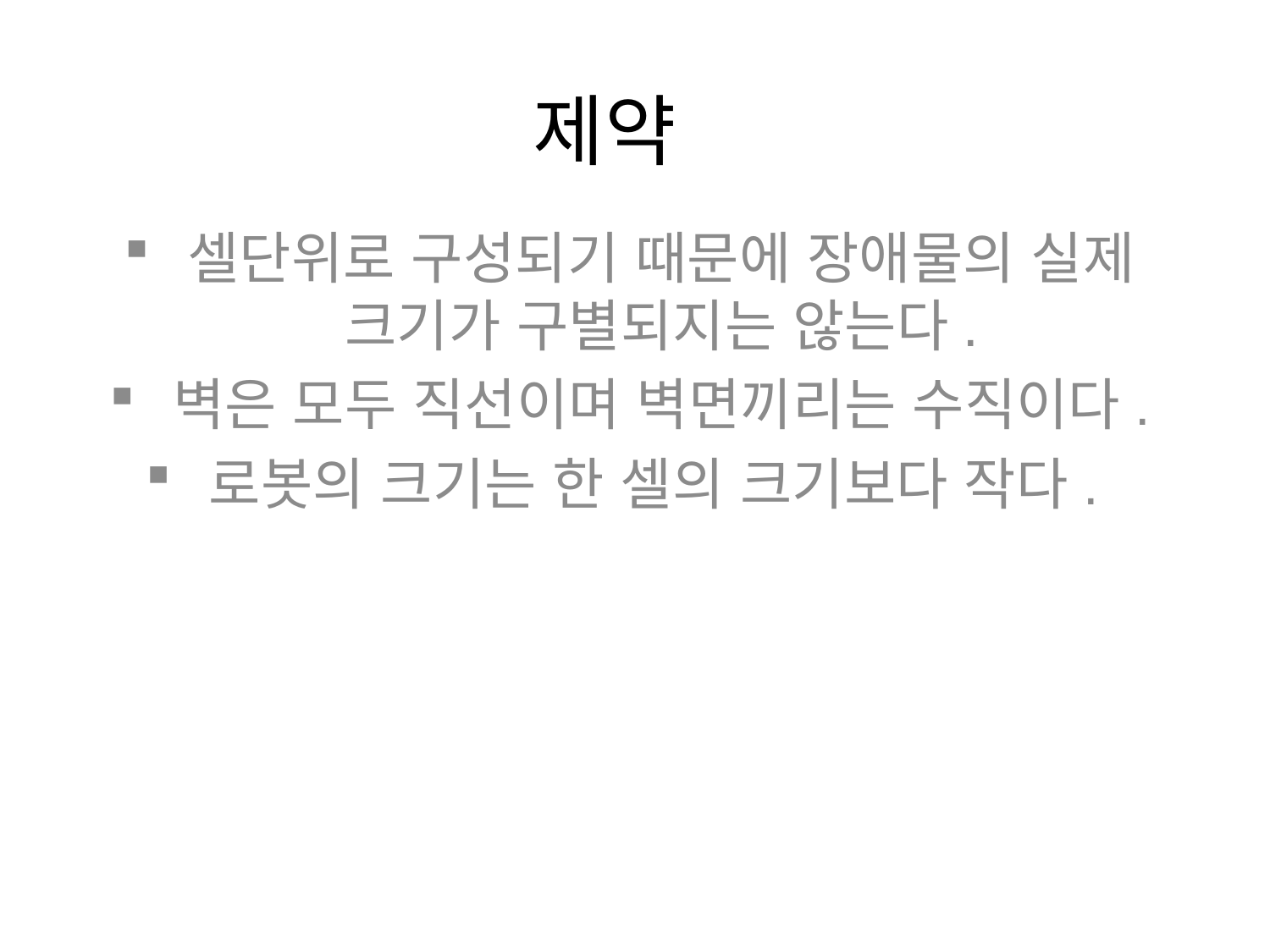

# 제약
셀단위로 구성되기 때문에 장애물의 실제 크기가 구별되지는 않는다.
벽은 모두 직선이며 벽면끼리는 수직이다.
로봇의 크기는 한 셀의 크기보다 작다.